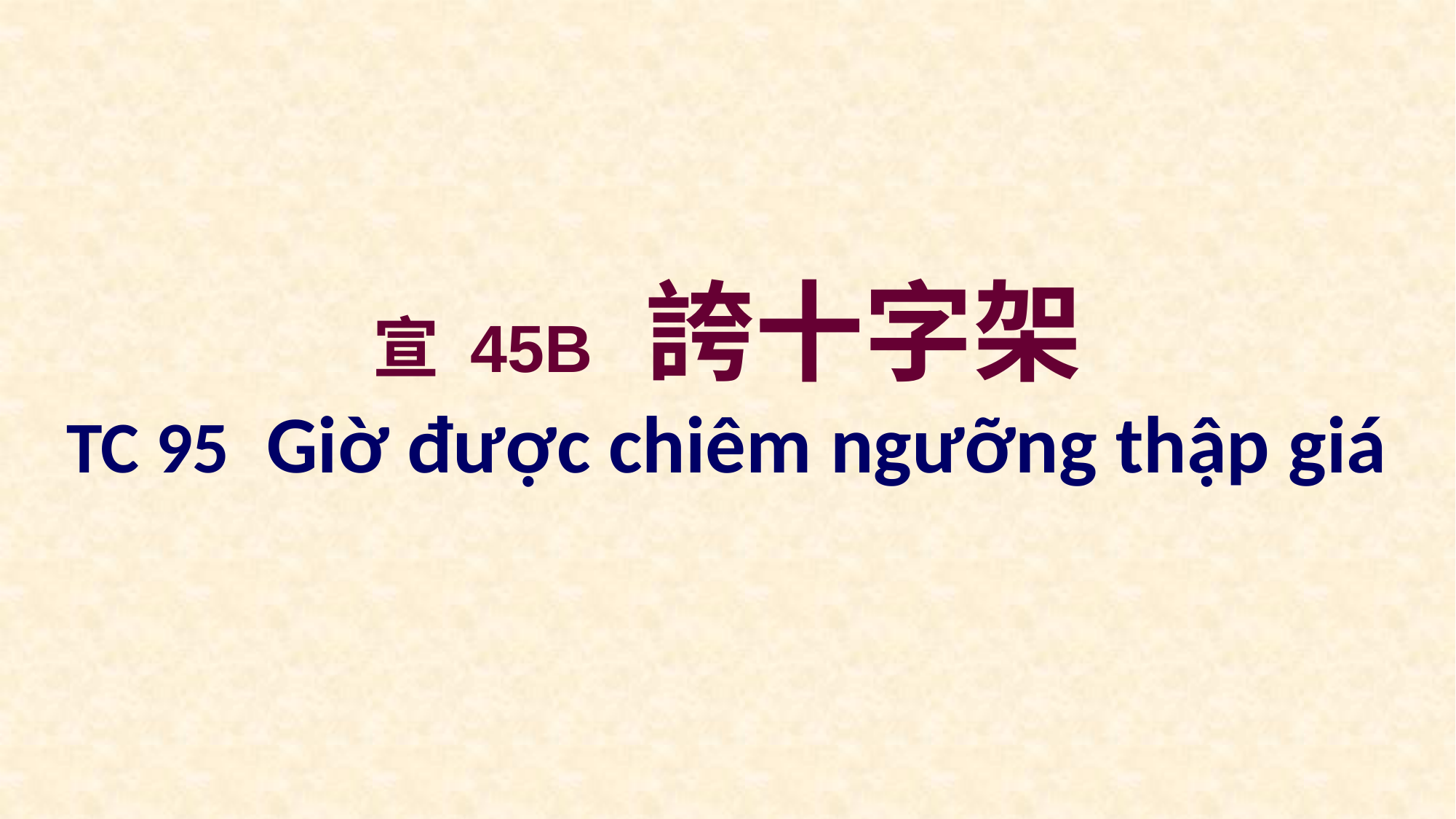

# 宣 45B  誇十字架
TC 95  Giờ được chiêm ngưỡng thập giá